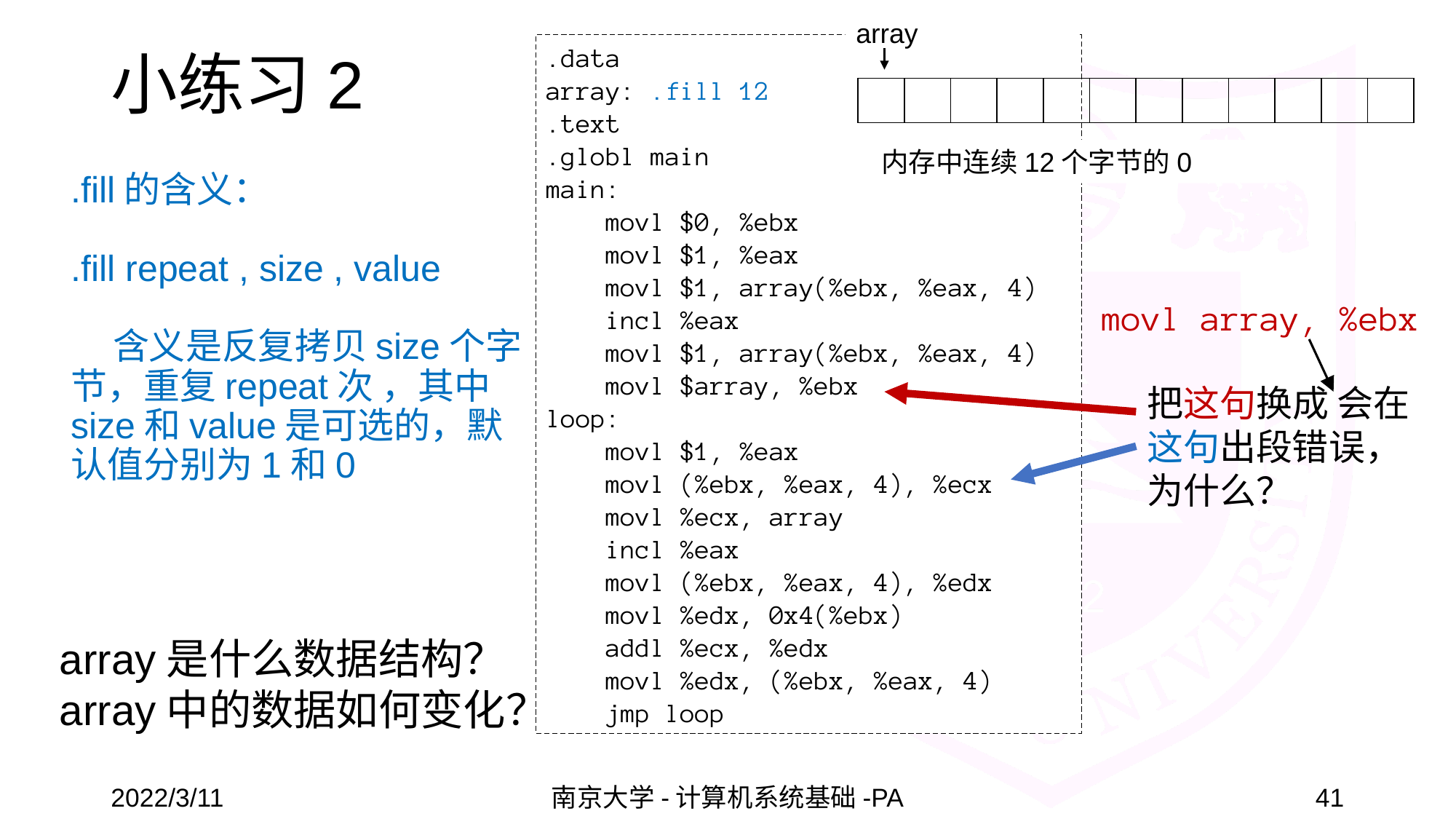

array
.data
array: .fill 12
.text
.globl main
main:
    movl $0, %ebx
    movl $1, %eax
    movl $1, array(%ebx, %eax, 4)
    incl %eax
    movl $1, array(%ebx, %eax, 4)
    movl $array, %ebx
loop:
    movl $1, %eax
    movl (%ebx, %eax, 4), %ecx
    movl %ecx, array
    incl %eax
    movl (%ebx, %eax, 4), %edx
    movl %edx, 0x4(%ebx)
    addl %ecx, %edx
    movl %edx, (%ebx, %eax, 4)
    jmp loop
# 小练习2
|  |  |  |  |  |  |  |  |  |  |  |  |
| --- | --- | --- | --- | --- | --- | --- | --- | --- | --- | --- | --- |
 内存中连续12个字节的0
.fill的含义：

.fill repeat , size , value

    含义是反复拷贝size个字节，重复repeat次 ，其中size和value是可选的，默认值分别为1和0
movl array, %ebx
把这句换成 会在这句出段错误，为什么？
array是什么数据结构？
array中的数据如何变化？
2022/3/11
南京大学-计算机系统基础-PA
41